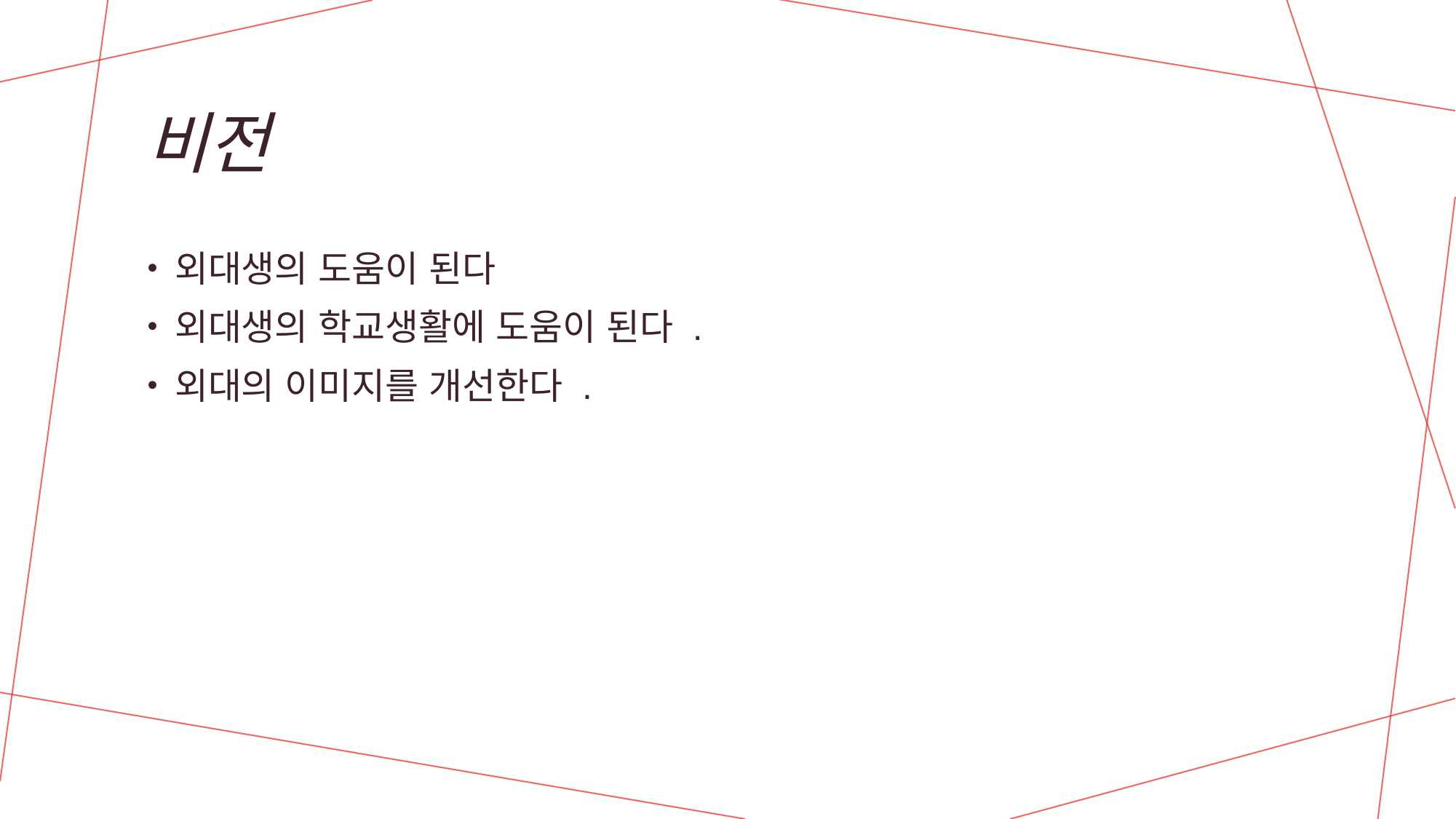

# 비전
외대생의 도움이 된다
외대생의 학교생활에 도움이 된다 .
외대의 이미지를 개선한다 .